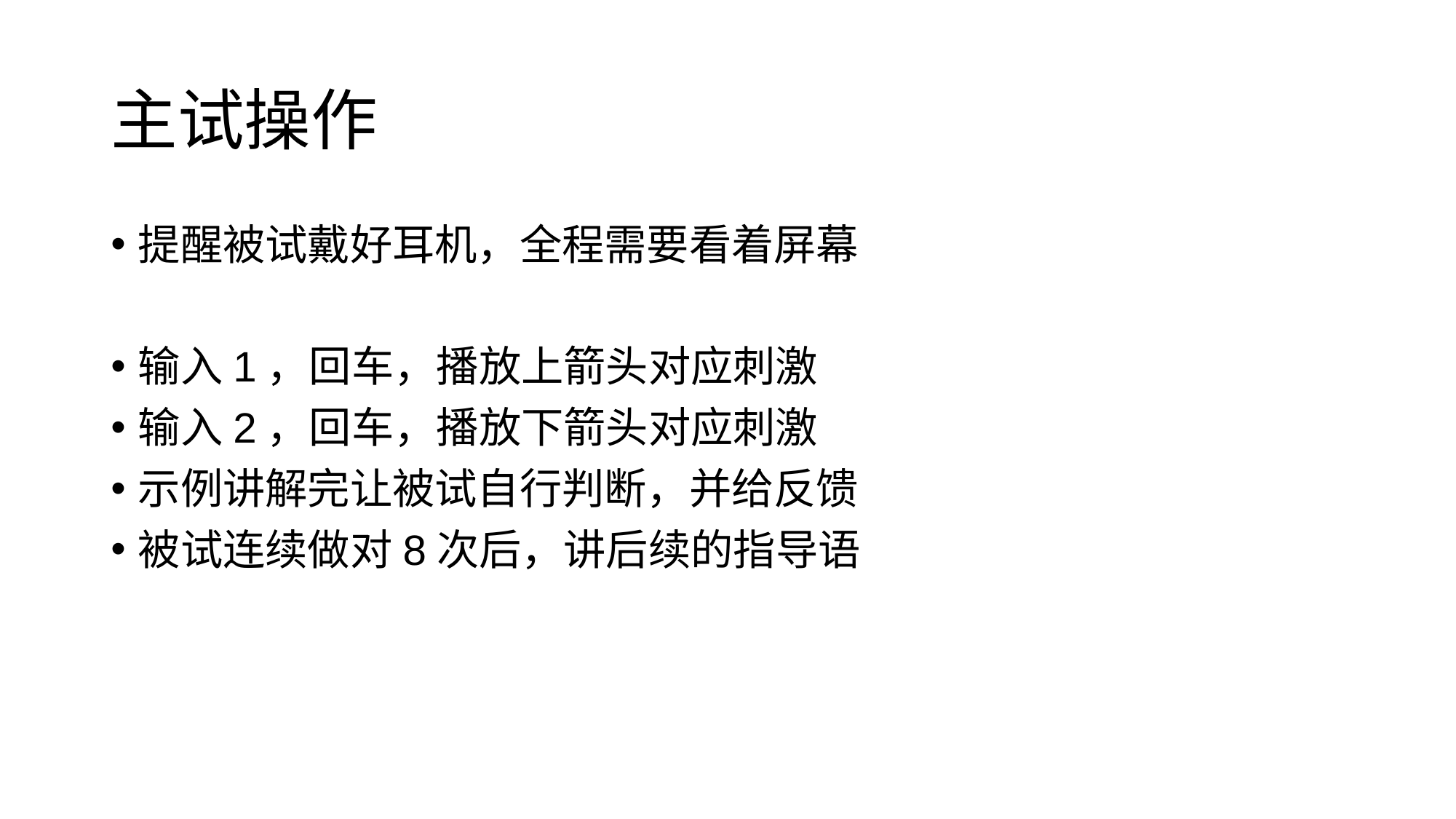

# 主试操作
提醒被试戴好耳机，全程需要看着屏幕

输入1，回车，播放上箭头对应刺激
输入2，回车，播放下箭头对应刺激
示例讲解完让被试自行判断，并给反馈
被试连续做对8次后，讲后续的指导语